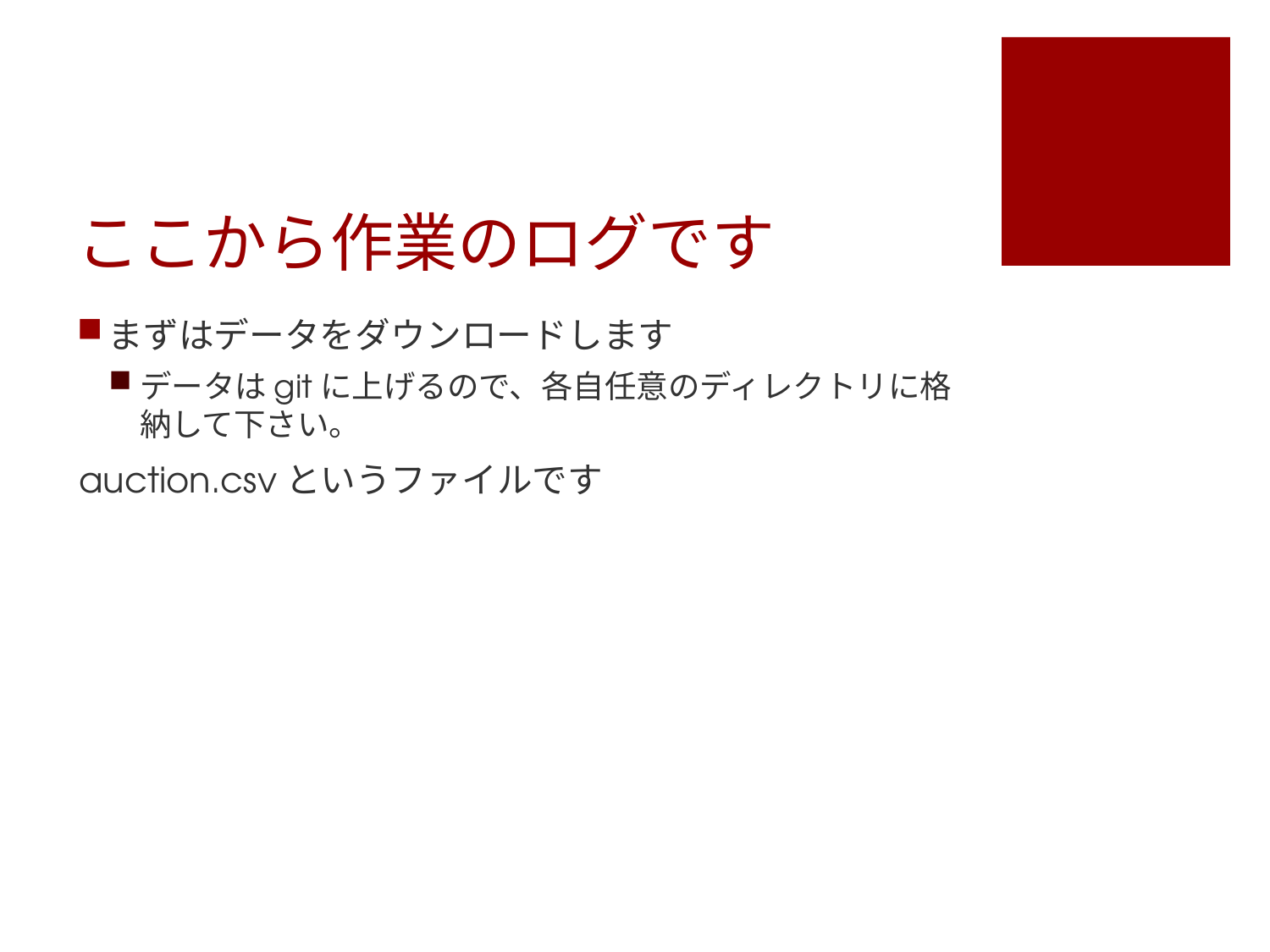

# ここから作業のログです
まずはデータをダウンロードします
データはgitに上げるので、各自任意のディレクトリに格納して下さい。
auction.csvというファイルです